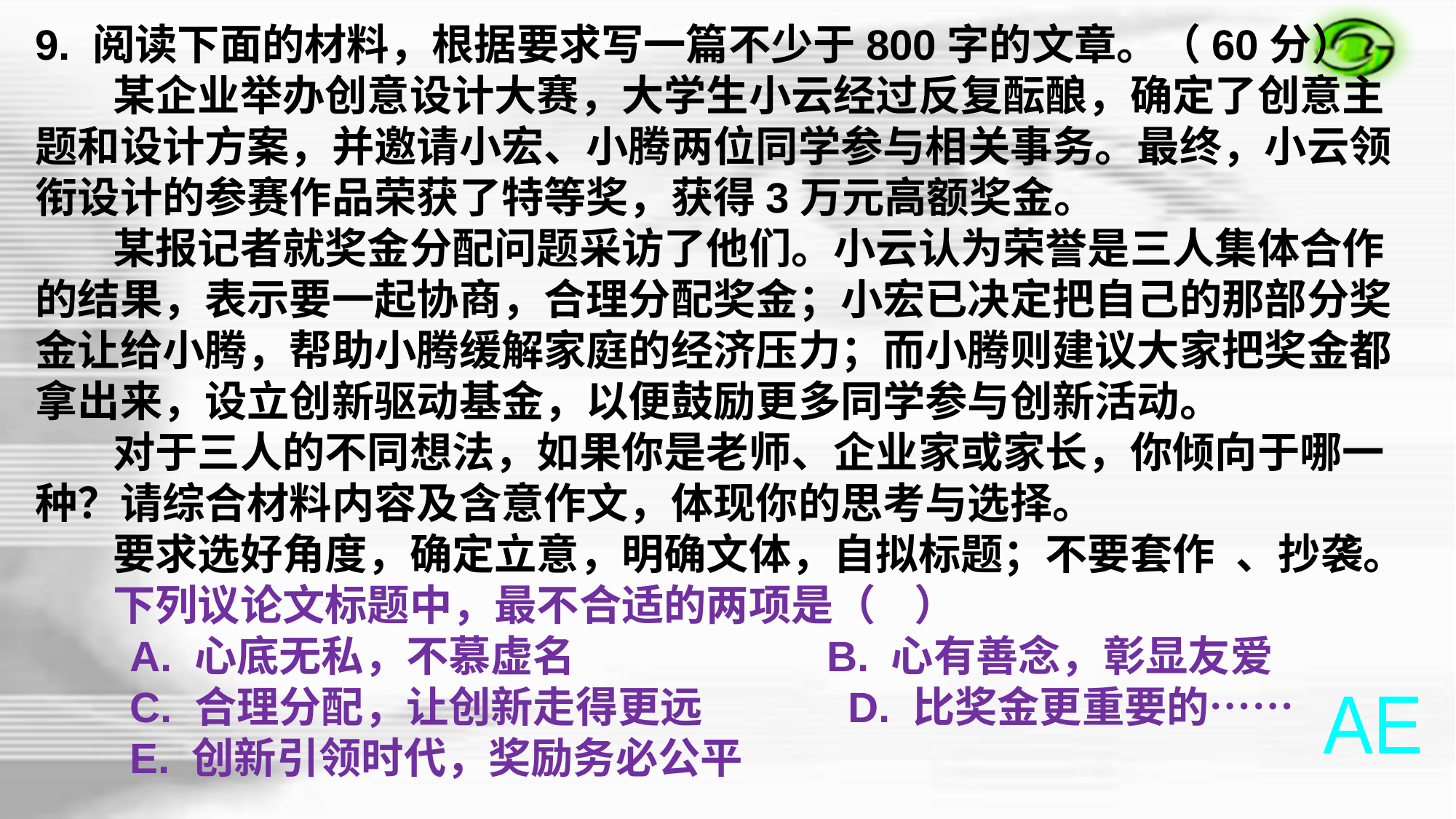

9. 阅读下面的材料，根据要求写一篇不少于800字的文章。（60分）
       某企业举办创意设计大赛，大学生小云经过反复酝酿，确定了创意主题和设计方案，并邀请小宏、小腾两位同学参与相关事务。最终，小云领衔设计的参赛作品荣获了特等奖，获得3万元高额奖金。
       某报记者就奖金分配问题采访了他们。小云认为荣誉是三人集体合作的结果，表示要一起协商，合理分配奖金；小宏已决定把自己的那部分奖金让给小腾，帮助小腾缓解家庭的经济压力；而小腾则建议大家把奖金都拿出来，设立创新驱动基金，以便鼓励更多同学参与创新活动。
       对于三人的不同想法，如果你是老师、企业家或家长，你倾向于哪一种？请综合材料内容及含意作文，体现你的思考与选择。
       要求选好角度，确定立意，明确文体，自拟标题；不要套作	、抄袭。
       下列议论文标题中，最不合适的两项是（    ）
        A. 心底无私，不慕虚名                         B. 心有善念，彰显友爱
        C. 合理分配，让创新走得更远              D. 比奖金更重要的……
        E. 创新引领时代，奖励务必公平
AE